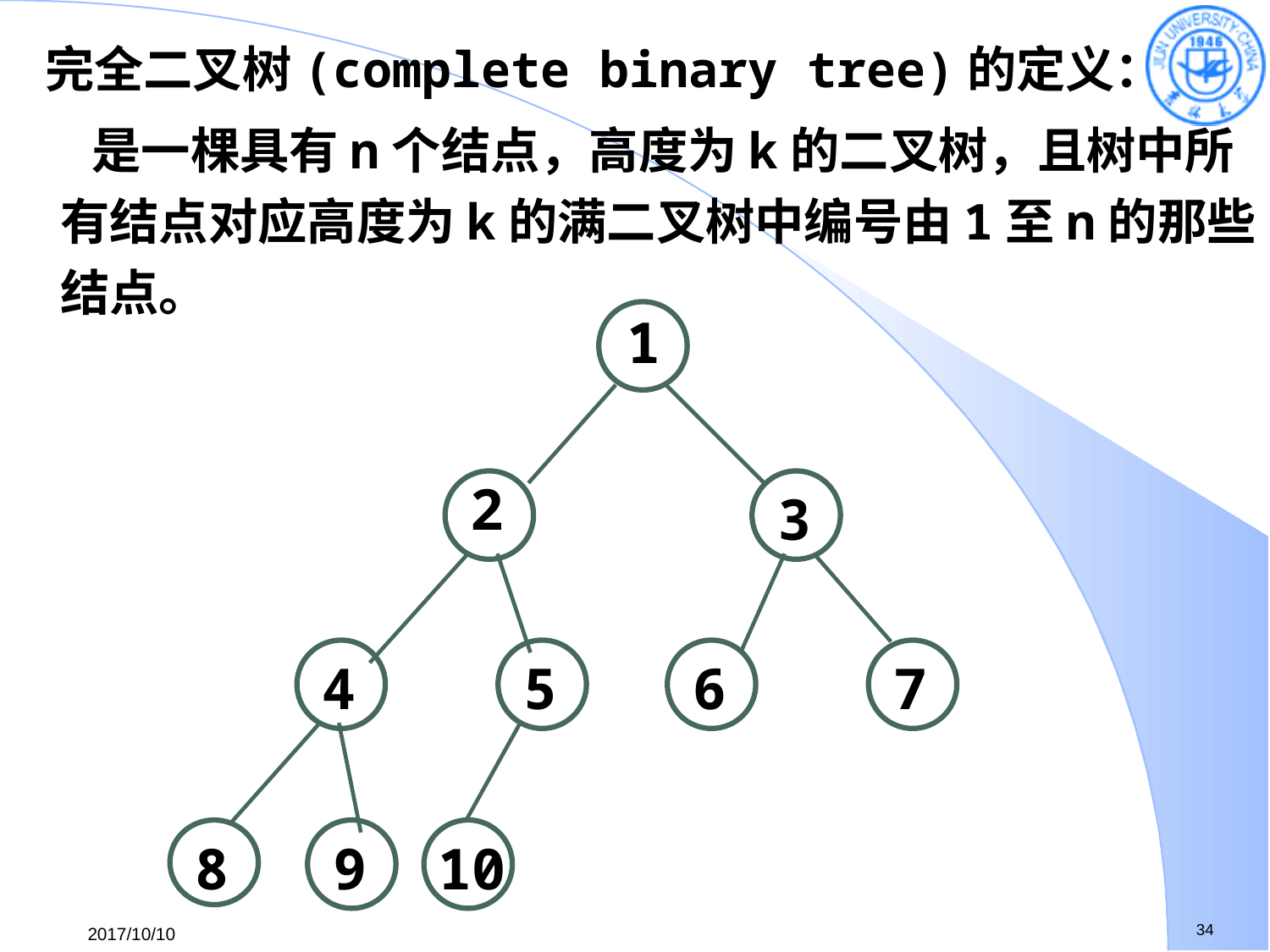

完全二叉树(complete binary tree)的定义：
      是一棵具有n个结点，高度为k的二叉树，且树中所有结点对应高度为k的满二叉树中编号由1至n的那些结点。
1

2

3

4

5

6

7

8

9

10